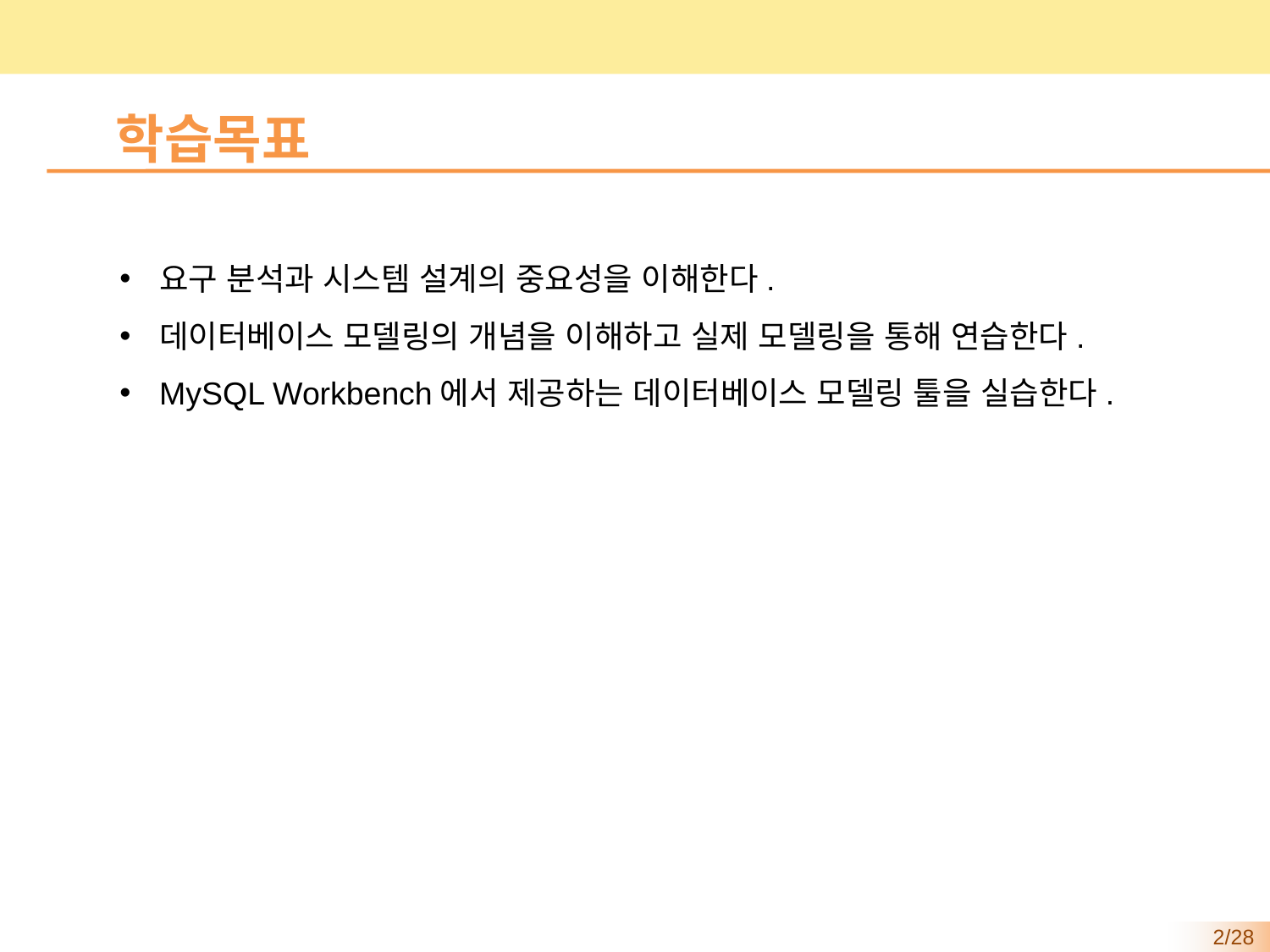

학습목표

요구 분석과 시스템 설계의 중요성을 이해한다.
데이터베이스 모델링의 개념을 이해하고 실제 모델링을 통해 연습한다.
MySQL Workbench에서 제공하는 데이터베이스 모델링 툴을 실습한다.